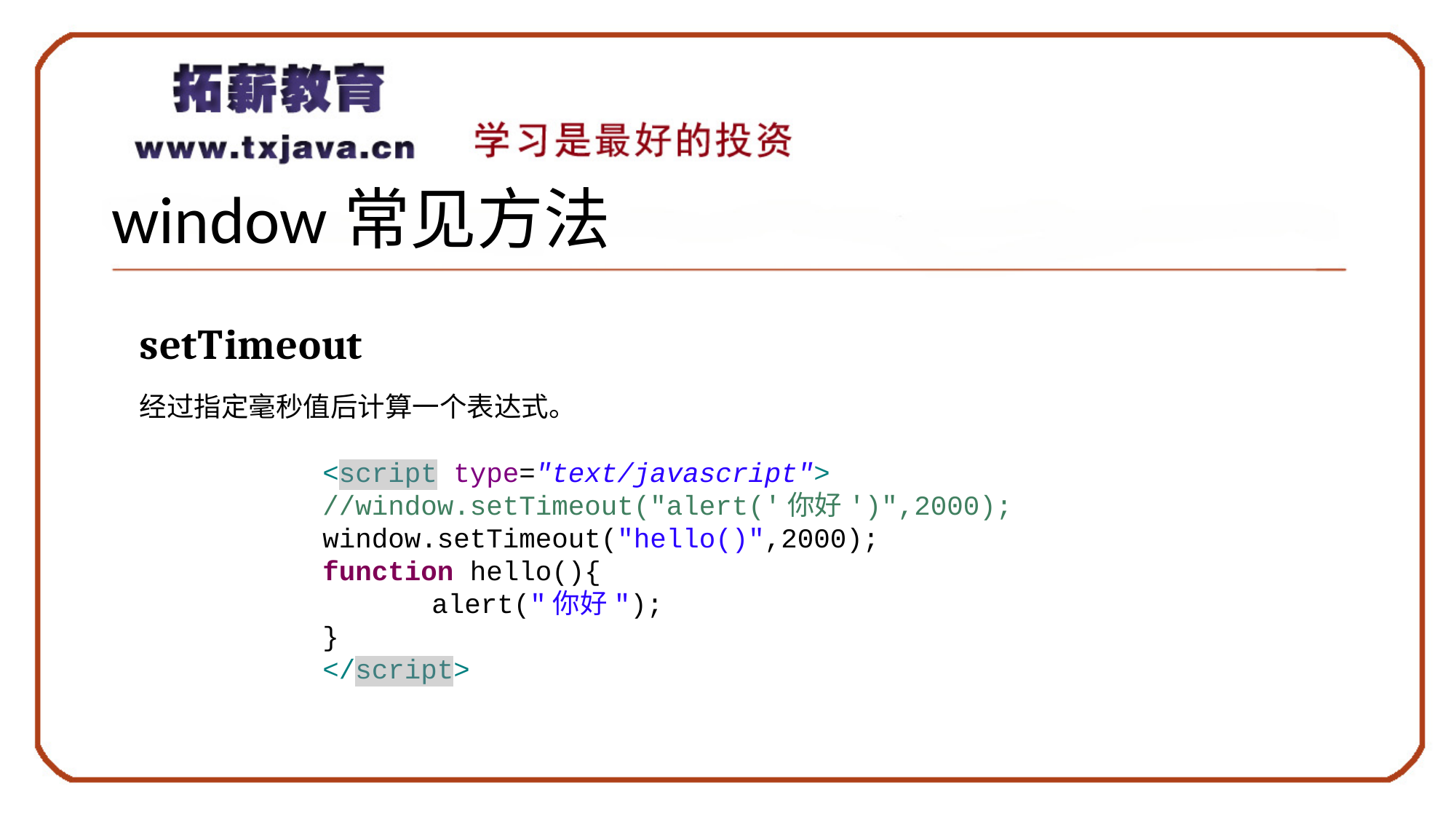

# window常见方法
setTimeout
经过指定毫秒值后计算一个表达式。
<script type="text/javascript">
//window.setTimeout("alert('你好')",2000);
window.setTimeout("hello()",2000);
function hello(){
	alert("你好");
}
</script>